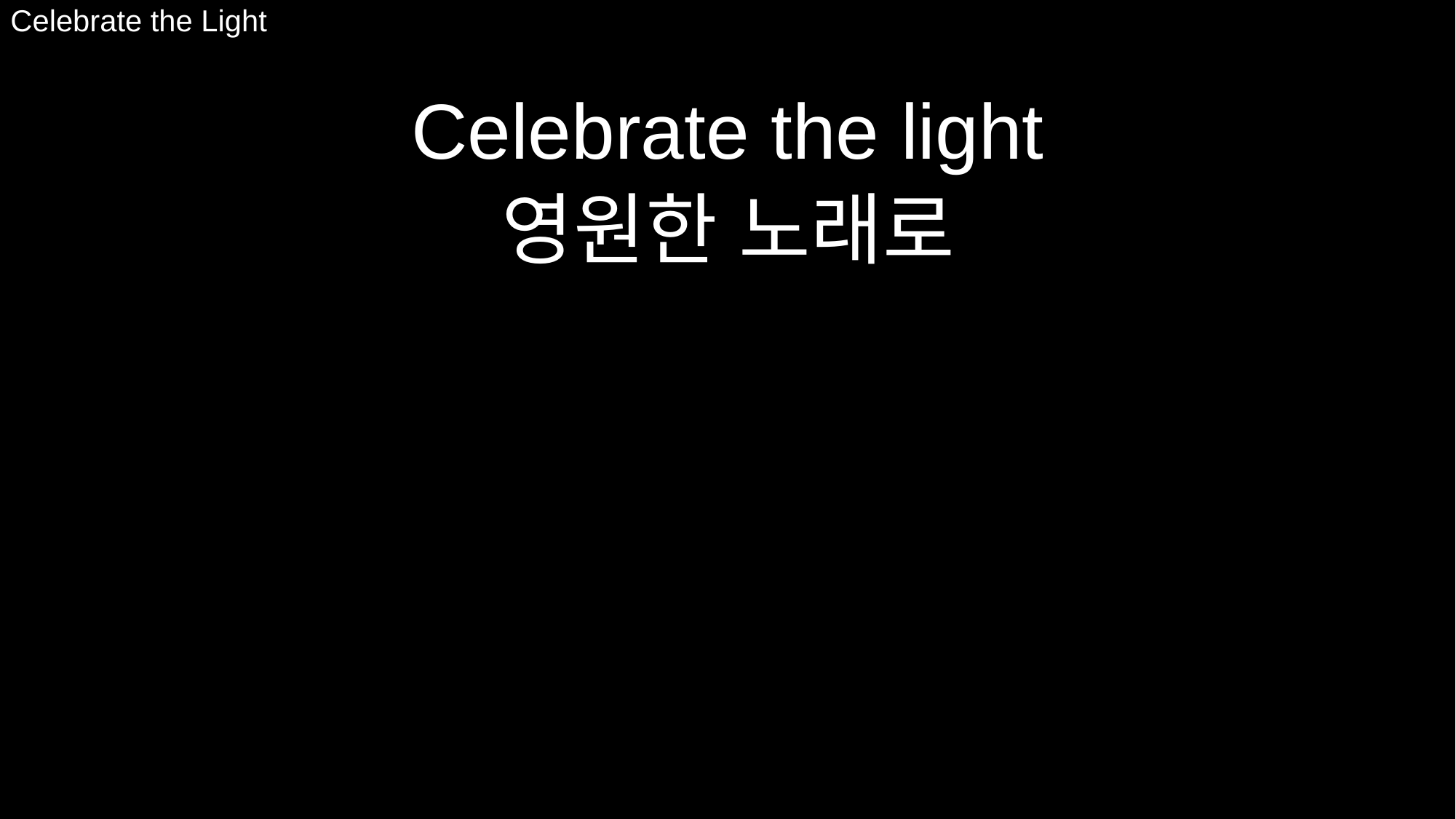

Celebrate the light
영원한 노래로

# Celebrate the Light